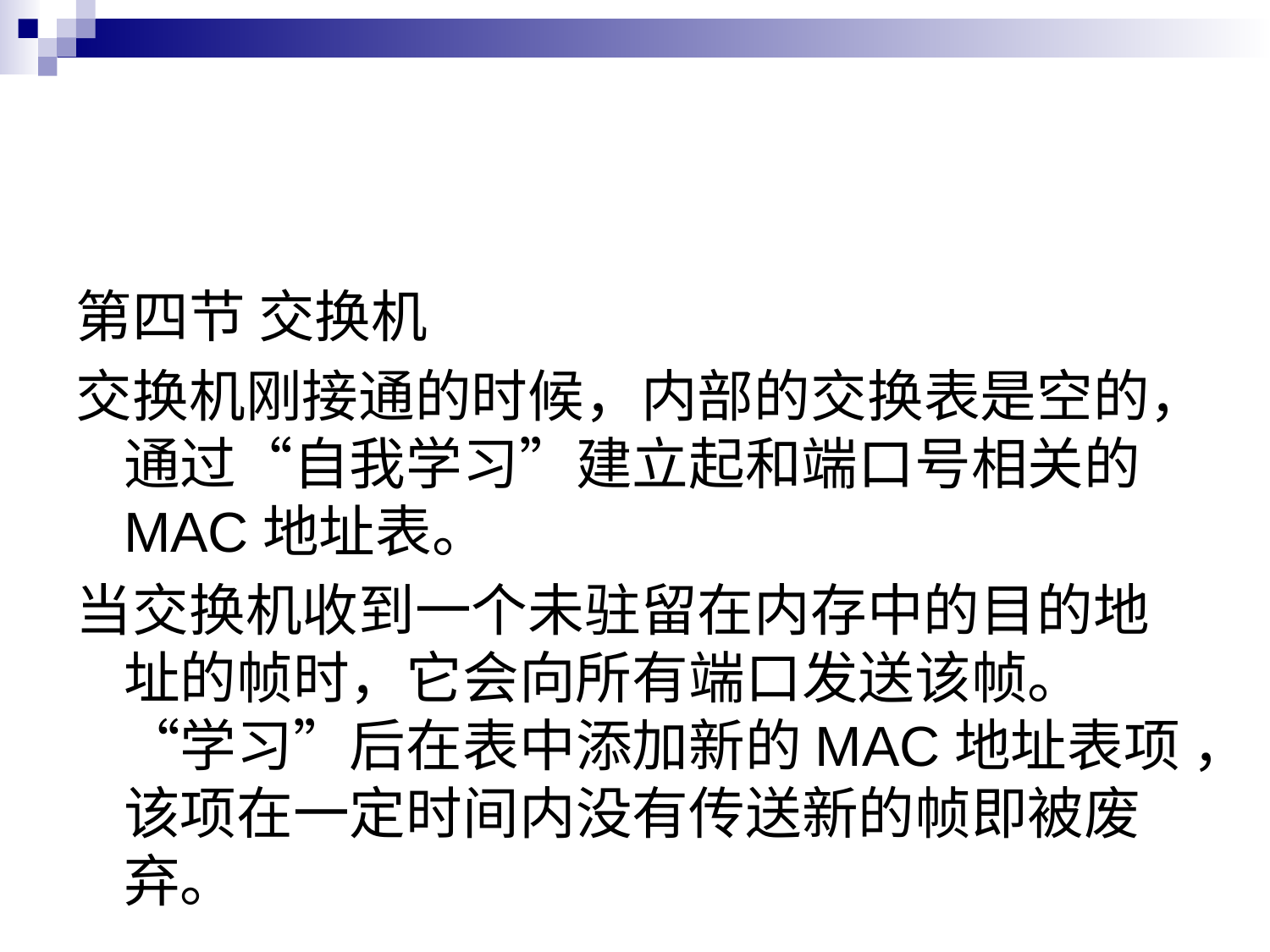

#
第四节 交换机
交换机刚接通的时候，内部的交换表是空的，通过“自我学习”建立起和端口号相关的MAC地址表。
当交换机收到一个未驻留在内存中的目的地址的帧时，它会向所有端口发送该帧。“学习”后在表中添加新的MAC地址表项 ，该项在一定时间内没有传送新的帧即被废弃。